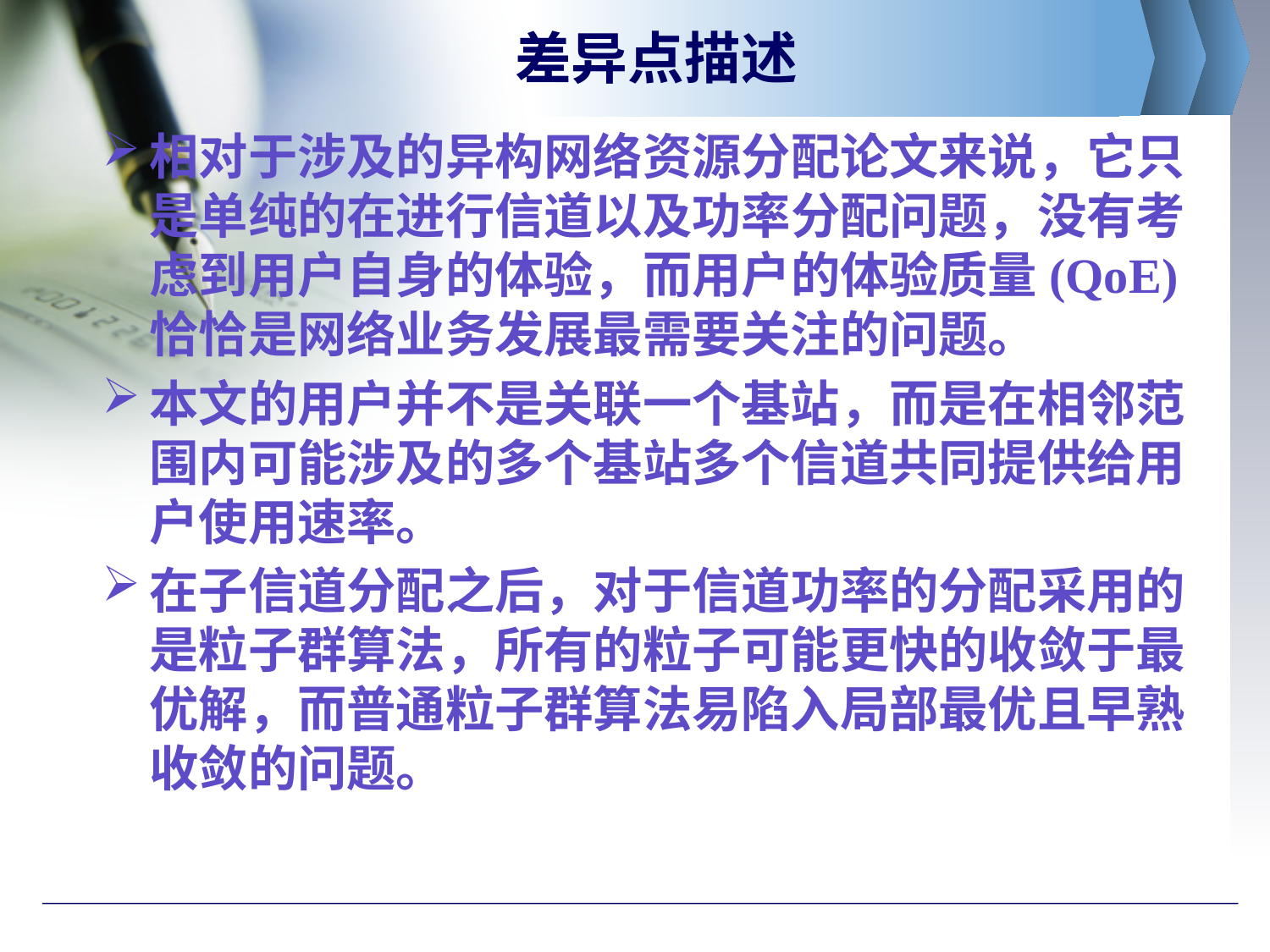

# 差异点描述
相对于涉及的异构网络资源分配论文来说，它只是单纯的在进行信道以及功率分配问题，没有考虑到用户自身的体验，而用户的体验质量(QoE)恰恰是网络业务发展最需要关注的问题。
本文的用户并不是关联一个基站，而是在相邻范围内可能涉及的多个基站多个信道共同提供给用户使用速率。
在子信道分配之后，对于信道功率的分配采用的是粒子群算法，所有的粒子可能更快的收敛于最优解，而普通粒子群算法易陷入局部最优且早熟收敛的问题。